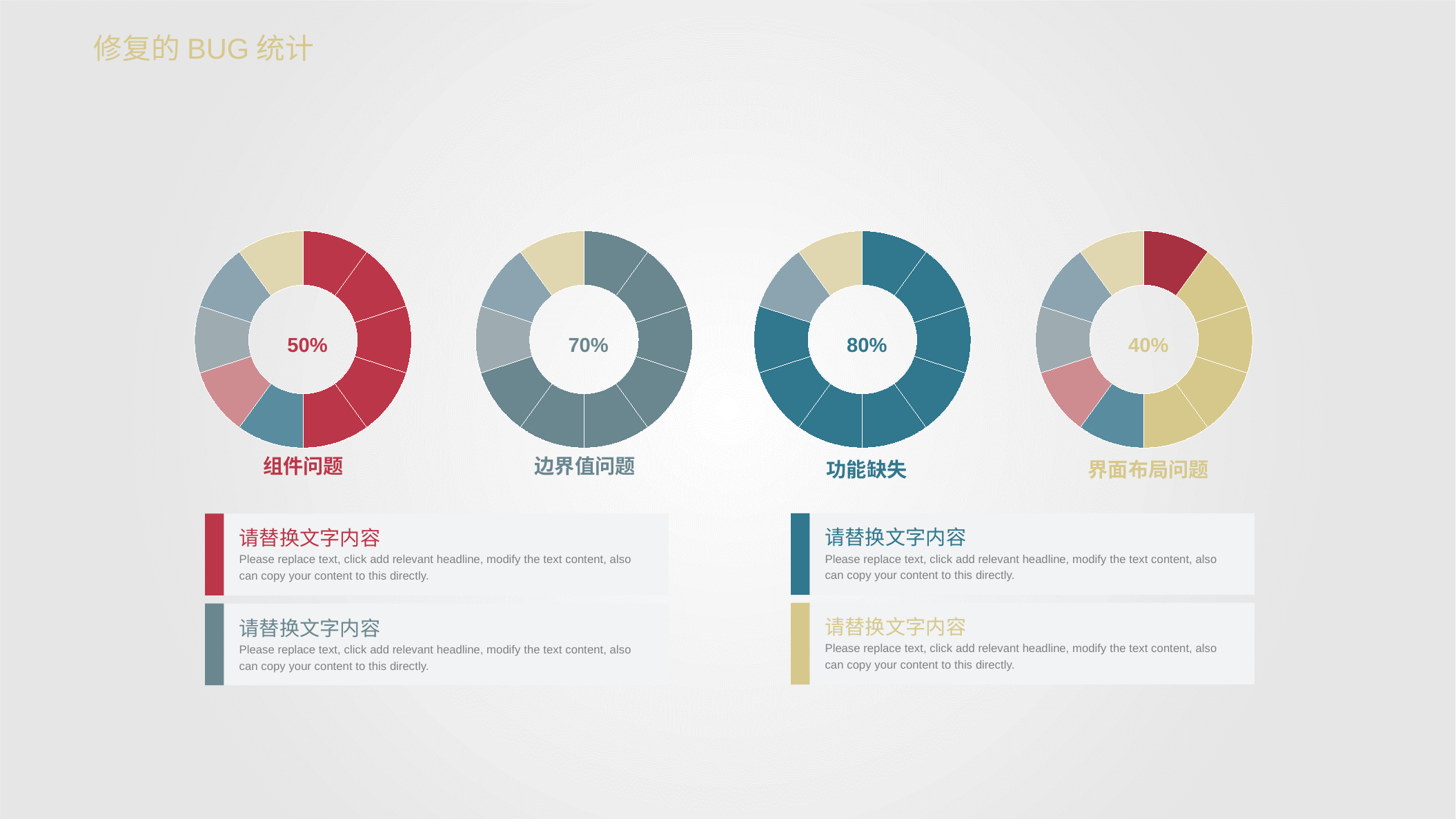

修复的BUG统计

### Chart

| Category |  |
|---|---|

### Chart

| Category |  |
|---|---|

### Chart

| Category |  |
|---|---|

### Chart

| Category |  |
|---|---|
50%
70%
80%
40%
组件问题
边界值问题
功能缺失
界面布局问题

请替换文字内容
Please replace text, click add relevant headline, modify the text content, also can copy your content to this directly.
请替换文字内容
Please replace text, click add relevant headline, modify the text content, also can copy your content to this directly.

请替换文字内容
Please replace text, click add relevant headline, modify the text content, also can copy your content to this directly.
请替换文字内容
Please replace text, click add relevant headline, modify the text content, also can copy your content to this directly.